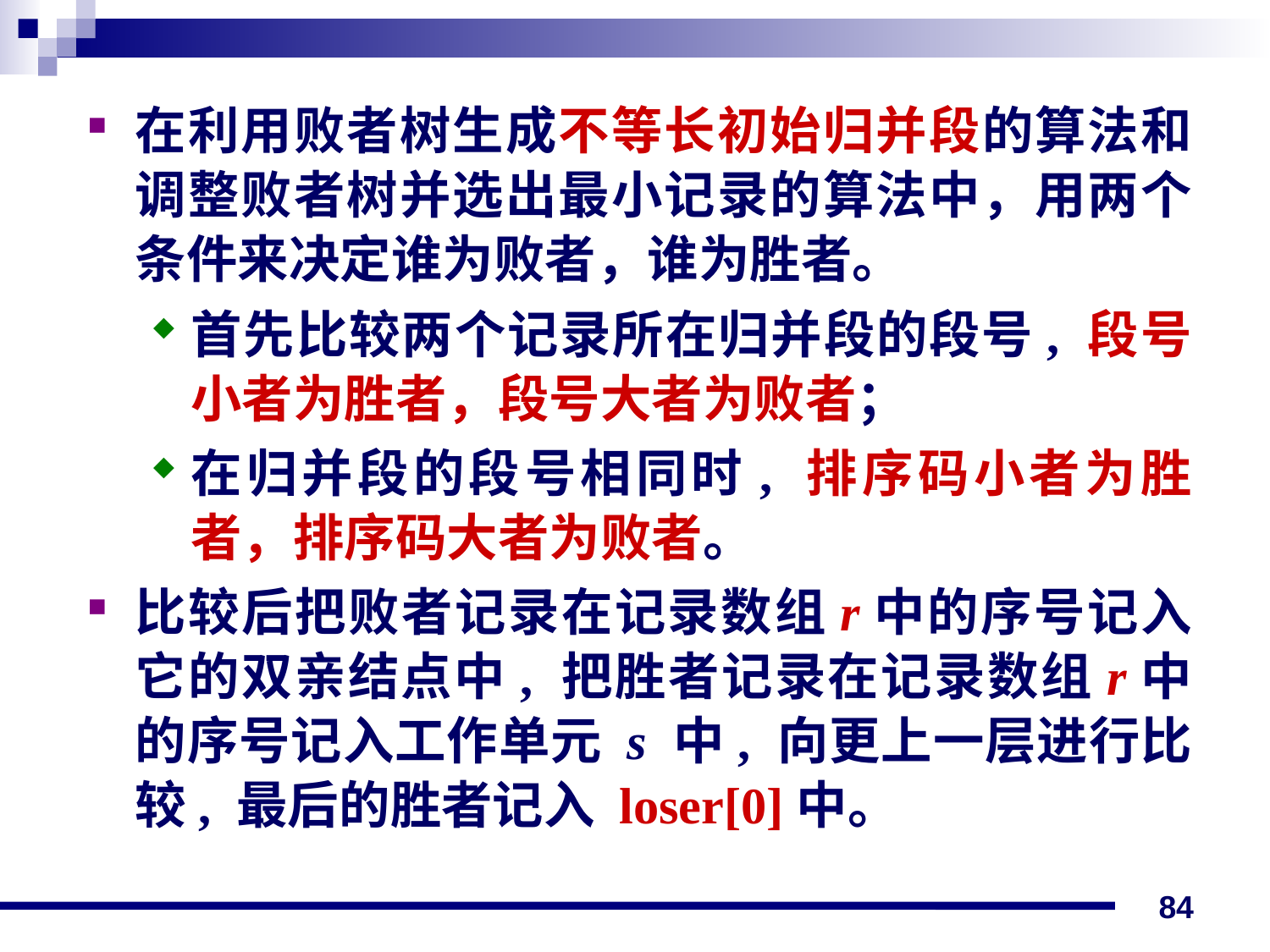

#
在利用败者树生成不等长初始归并段的算法和调整败者树并选出最小记录的算法中，用两个条件来决定谁为败者，谁为胜者。
首先比较两个记录所在归并段的段号, 段号小者为胜者，段号大者为败者；
在归并段的段号相同时, 排序码小者为胜者，排序码大者为败者。
比较后把败者记录在记录数组r中的序号记入它的双亲结点中, 把胜者记录在记录数组r中的序号记入工作单元 s 中, 向更上一层进行比较, 最后的胜者记入 loser[0]中。
84